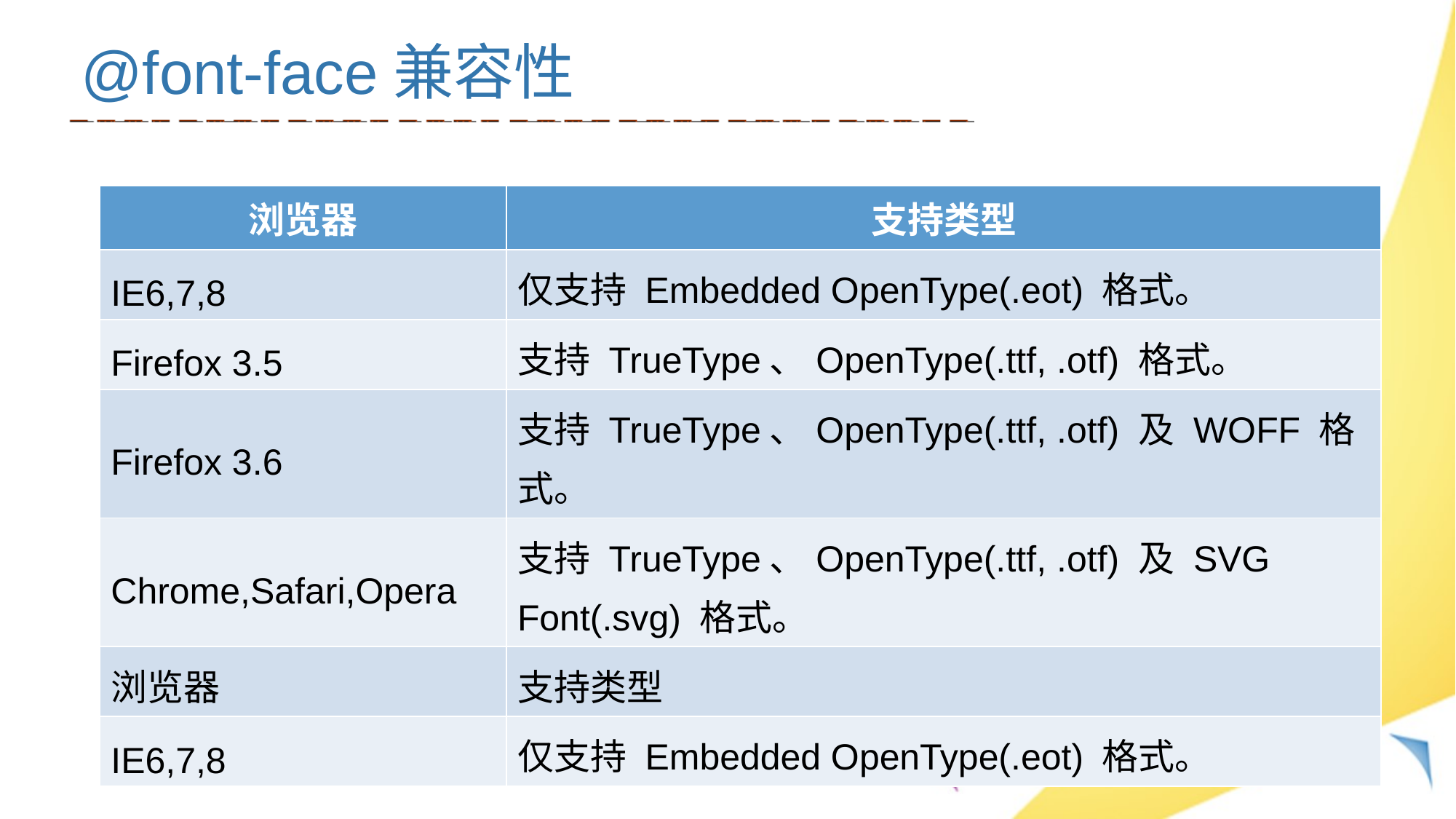

@font-face兼容性
| 浏览器 | 支持类型 |
| --- | --- |
| IE6,7,8 | 仅支持 Embedded OpenType(.eot) 格式。 |
| Firefox 3.5 | 支持 TrueType、OpenType(.ttf, .otf) 格式。 |
| Firefox 3.6 | 支持 TrueType、OpenType(.ttf, .otf) 及 WOFF 格式。 |
| Chrome,Safari,Opera | 支持 TrueType、OpenType(.ttf, .otf) 及 SVG Font(.svg) 格式。 |
| 浏览器 | 支持类型 |
| IE6,7,8 | 仅支持 Embedded OpenType(.eot) 格式。 |